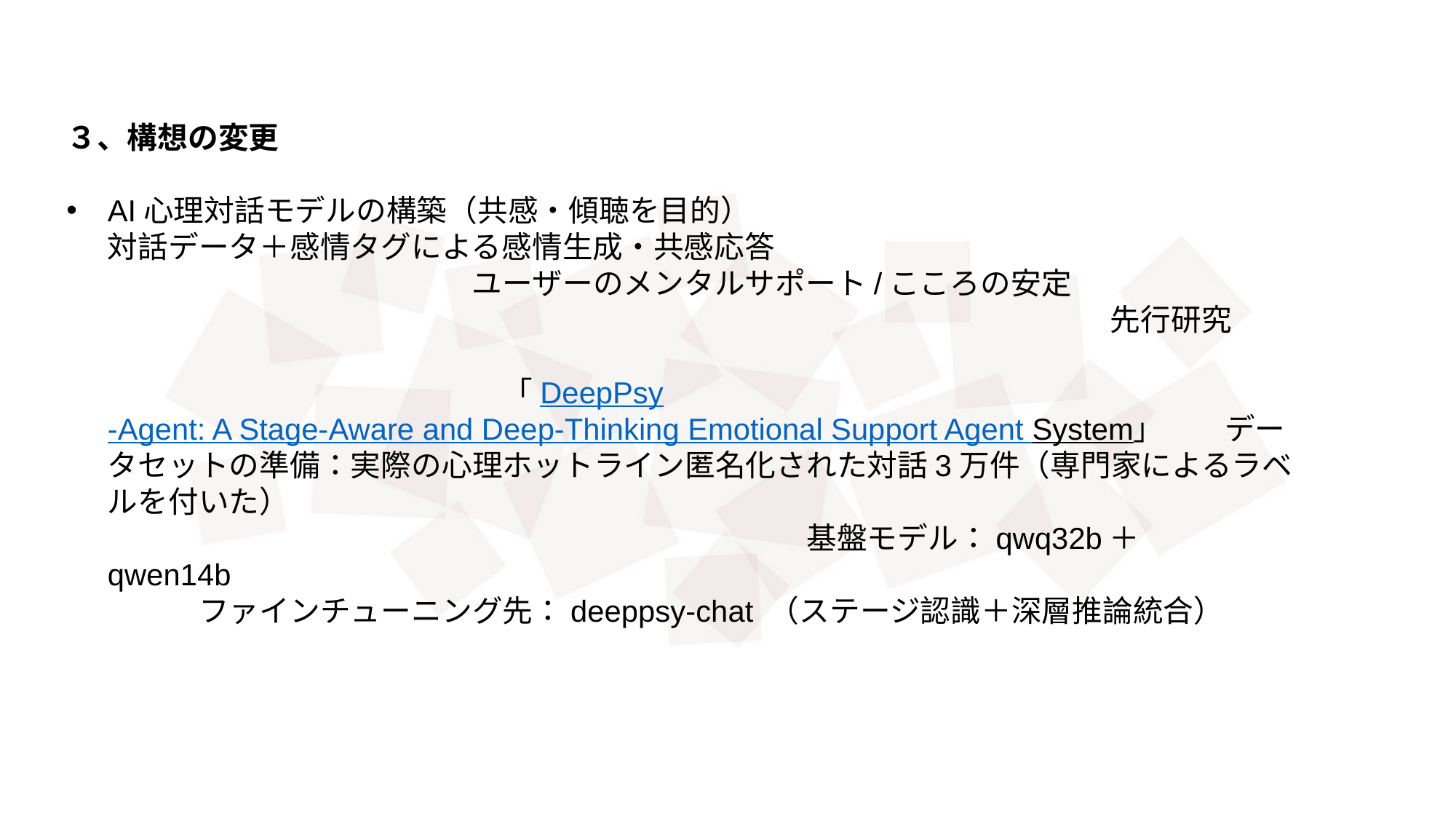

３、構想の変更

AI心理対話モデルの構築（共感・傾聴を目的）
対話データ＋感情タグによる感情生成・共感応答　　　　　　　　　　　　　　　　　　　　　　　　　　　　　ユーザーのメンタルサポート/こころの安定　　　　　　　　　　　　　　　　　　　　　　　　　　　　　　　　　　　　　　　　先行研究　　　　　　　　　　　　　　　　　　　　　　　　　　　　　　　　　　　　　　　　　　　　　　　　　　　　　　「DeepPsy-Agent: A Stage-Aware and Deep-Thinking Emotional Support Agent System」　　データセットの準備：実際の心理ホットライン匿名化された対話3万件（専門家によるラベルを付いた）　　　　　　　　　　　　　　　　　　　　　　　　　　　　　　　　　　　　　　　　　　　　　　　　　　　　　　　　基盤モデル：qwq32b＋qwen14b　　　　　　　　　　　　　　　　　　　　　　　　　　　　　　　　　　　　　　ファインチューニング先：deeppsy‑chat （ステージ認識＋深層推論統合）